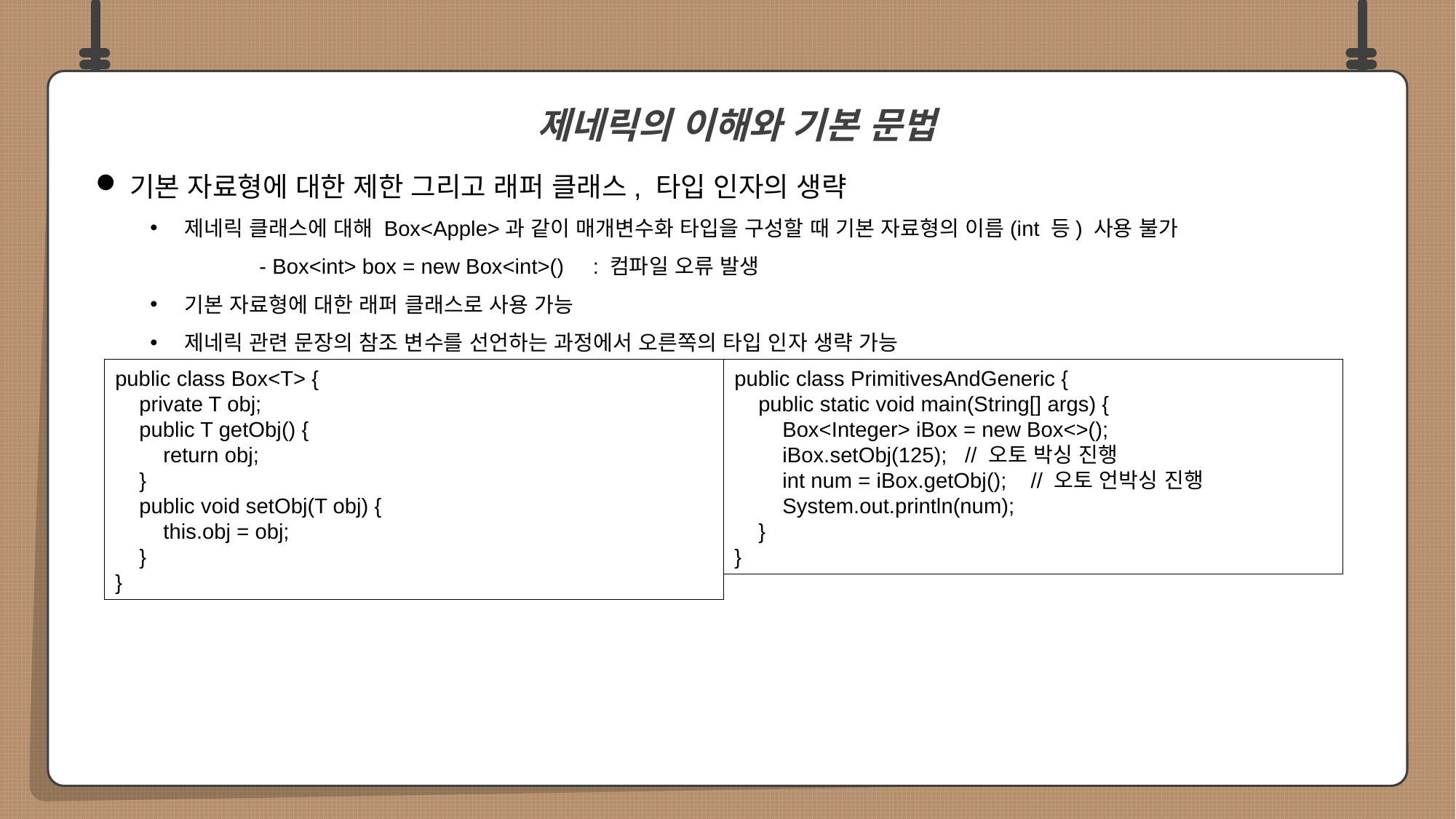

기본 자료형에 대한 제한 그리고 래퍼 클래스, 타입 인자의 생략
제네릭 클래스에 대해 Box<Apple>과 같이 매개변수화 타입을 구성할 때 기본 자료형의 이름(int 등) 사용 불가
	- Box<int> box = new Box<int>()	 : 컴파일 오류 발생
기본 자료형에 대한 래퍼 클래스로 사용 가능
제네릭 관련 문장의 참조 변수를 선언하는 과정에서 오른쪽의 타입 인자 생략 가능

 제네릭의 이해와 기본 문법

public class Box<T> {
    private T obj;
    public T getObj() {
        return obj;
    }
    public void setObj(T obj) {
        this.obj = obj;
    }
}
public class PrimitivesAndGeneric {
    public static void main(String[] args) {
        Box<Integer> iBox = new Box<>();
        iBox.setObj(125);   // 오토 박싱 진행
        int num = iBox.getObj();    // 오토 언박싱 진행
        System.out.println(num);
    }
}